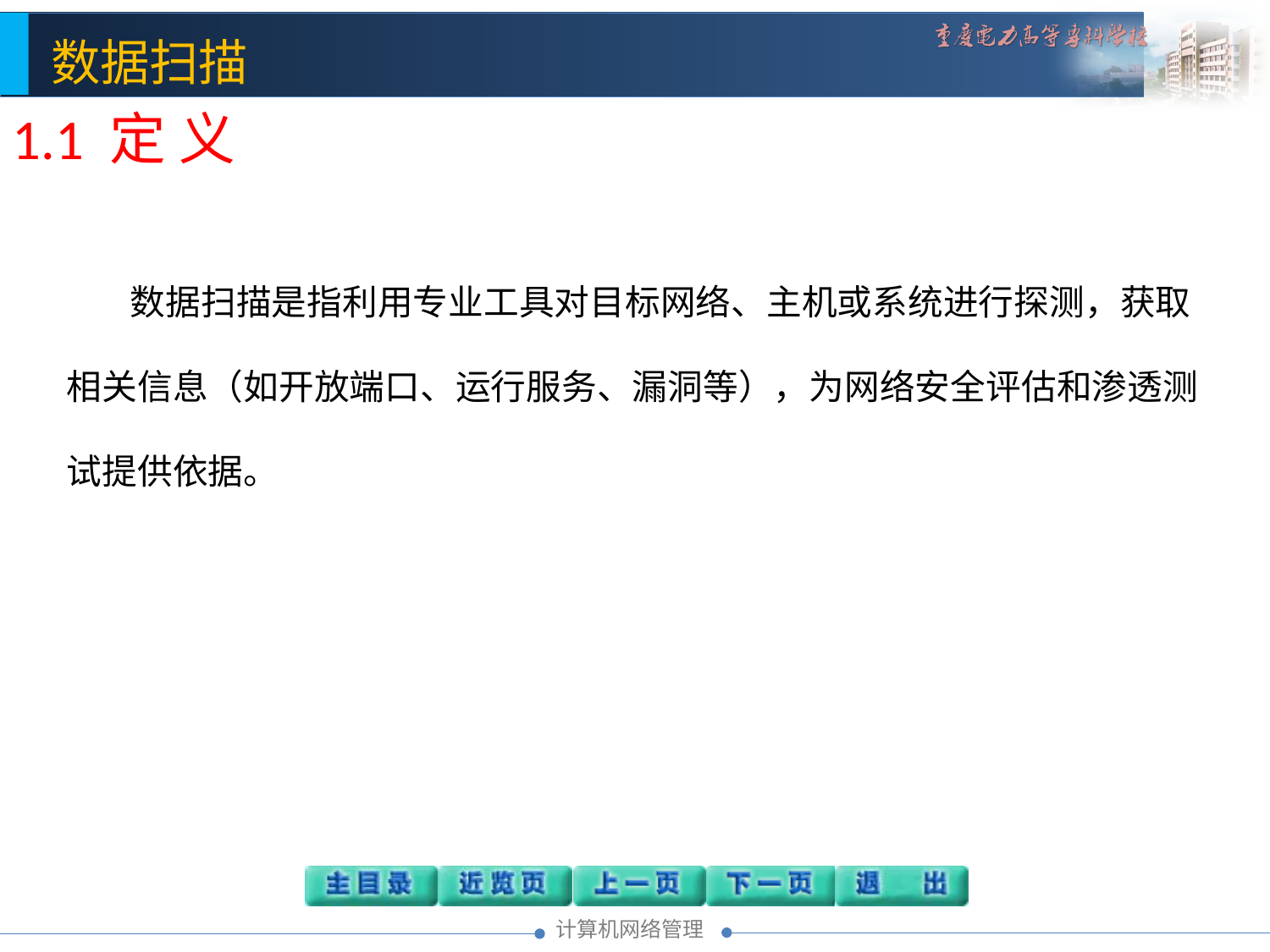

1.1 定 义
数据扫描是指利用专业工具对目标网络、主机或系统进行探测，获取相关信息（如开放端口、运行服务、漏洞等），为网络安全评估和渗透测试提供依据。